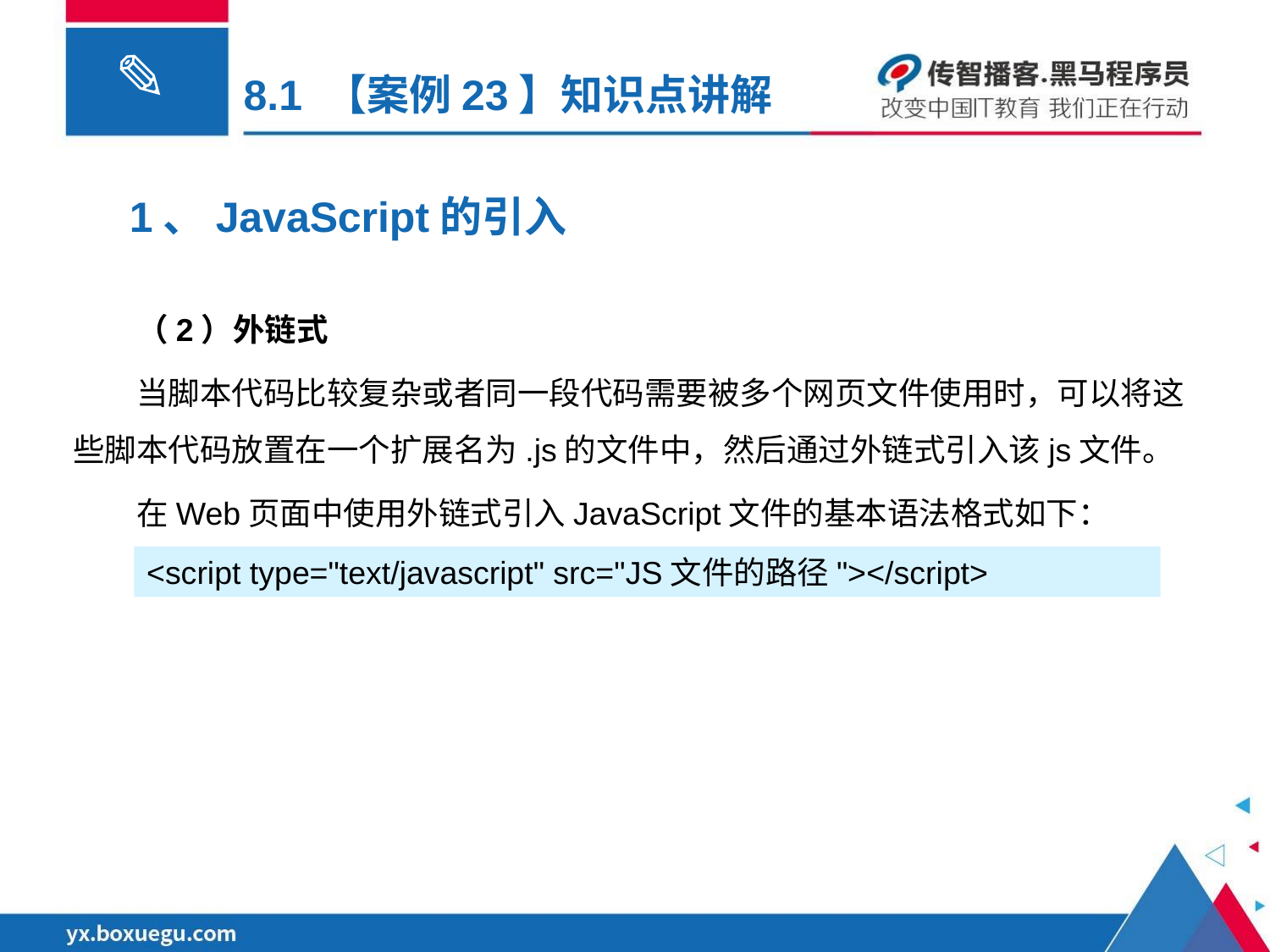

# 8.1 【案例23】知识点讲解
1、JavaScript的引入
（2）外链式
当脚本代码比较复杂或者同一段代码需要被多个网页文件使用时，可以将这些脚本代码放置在一个扩展名为.js的文件中，然后通过外链式引入该js文件。
在Web页面中使用外链式引入JavaScript文件的基本语法格式如下：
<script type="text/javascript" src="JS文件的路径"></script>